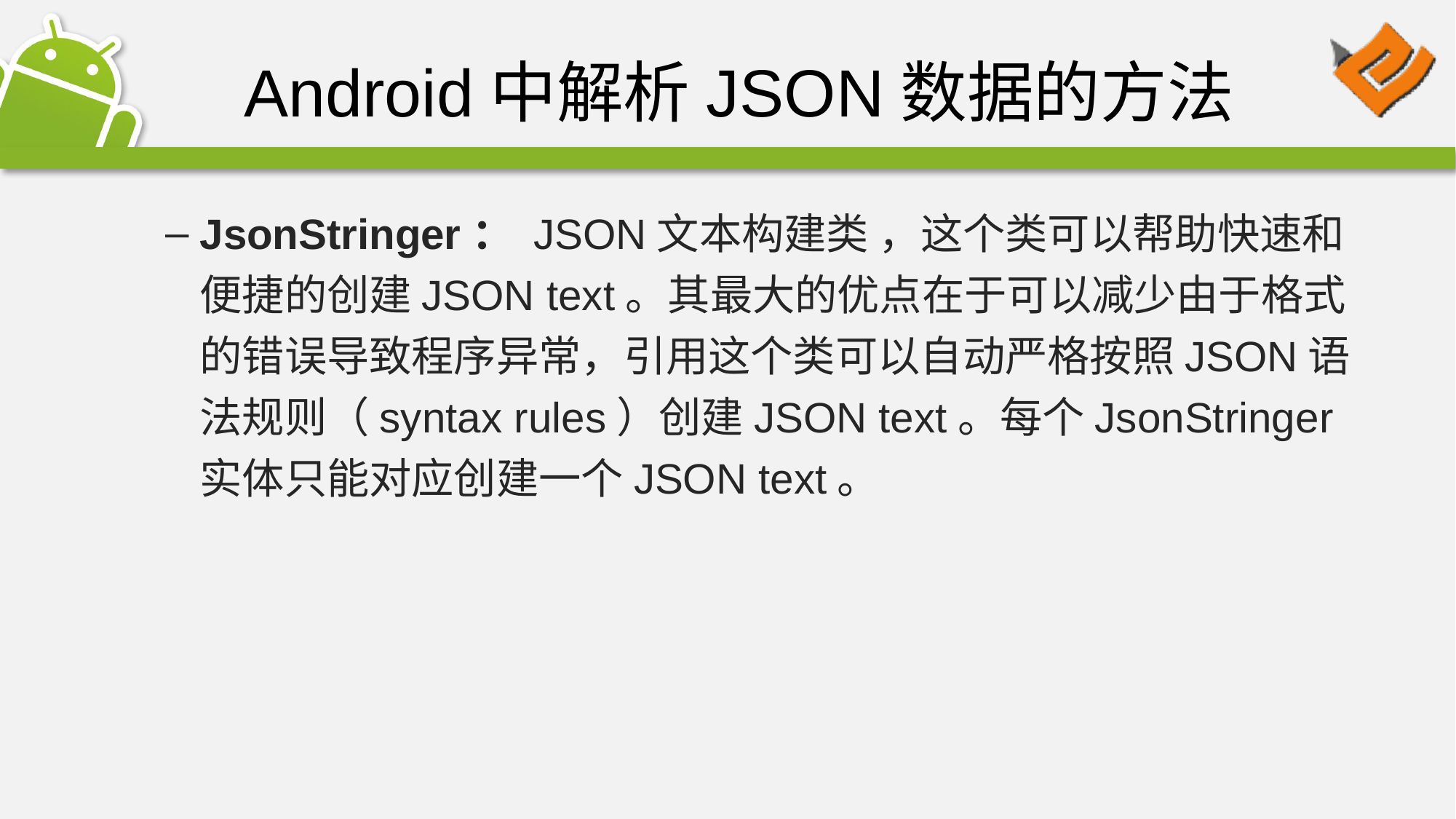

# Android中解析JSON数据的方法
JsonStringer： JSON文本构建类 ，这个类可以帮助快速和便捷的创建JSON text。其最大的优点在于可以减少由于格式的错误导致程序异常，引用这个类可以自动严格按照JSON语法规则（syntax rules）创建JSON text。每个JsonStringer实体只能对应创建一个JSON text。